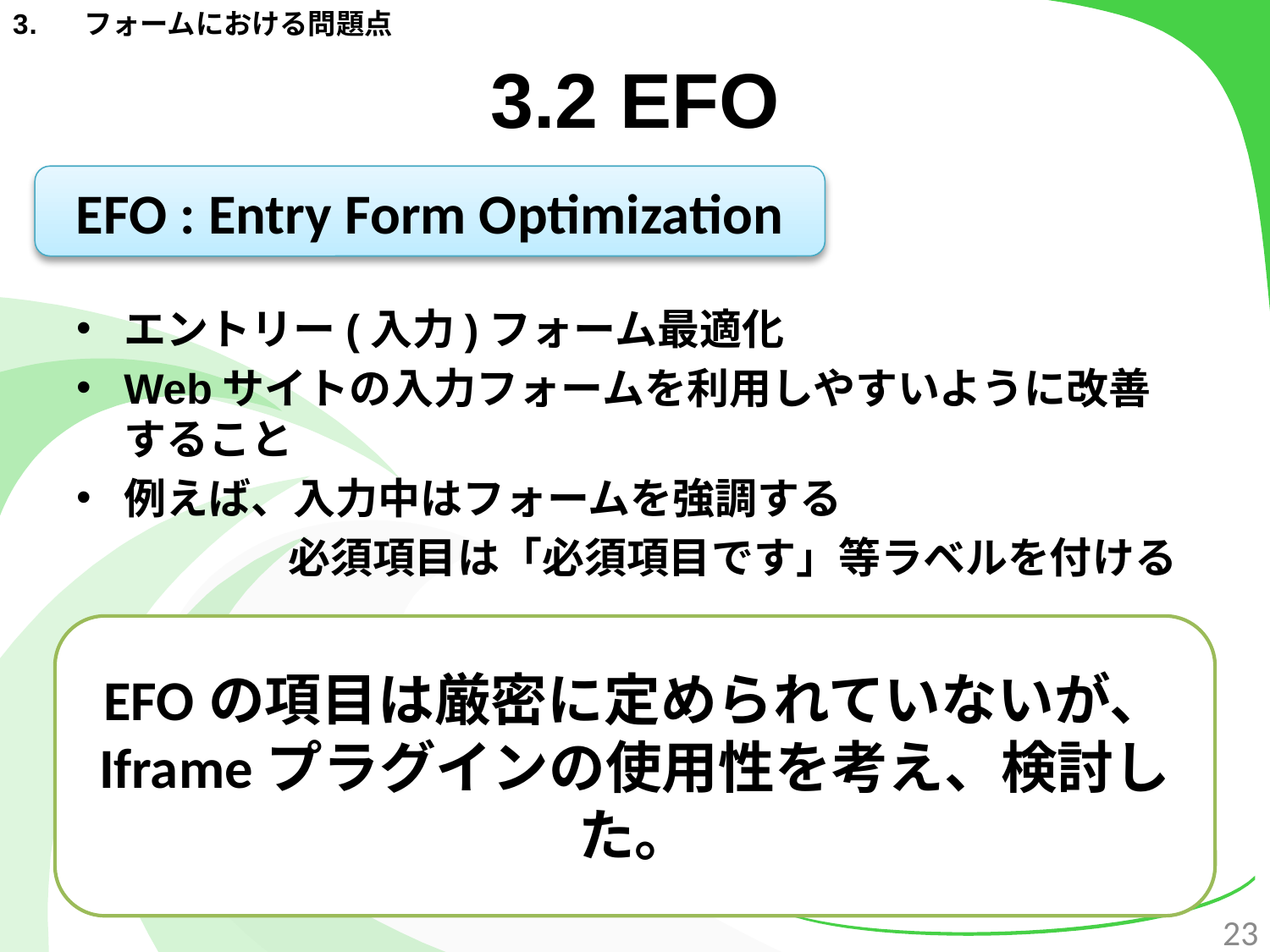

フォームにおける問題点
# 3.2 EFO
EFO : Entry Form Optimization
エントリー(入力)フォーム最適化
Webサイトの入力フォームを利用しやすいように改善すること
例えば、入力中はフォームを強調する
　　　　　必須項目は「必須項目です」等ラベルを付ける

EFOの項目は厳密に定められていないが、
Iframeプラグインの使用性を考え、検討した。
23